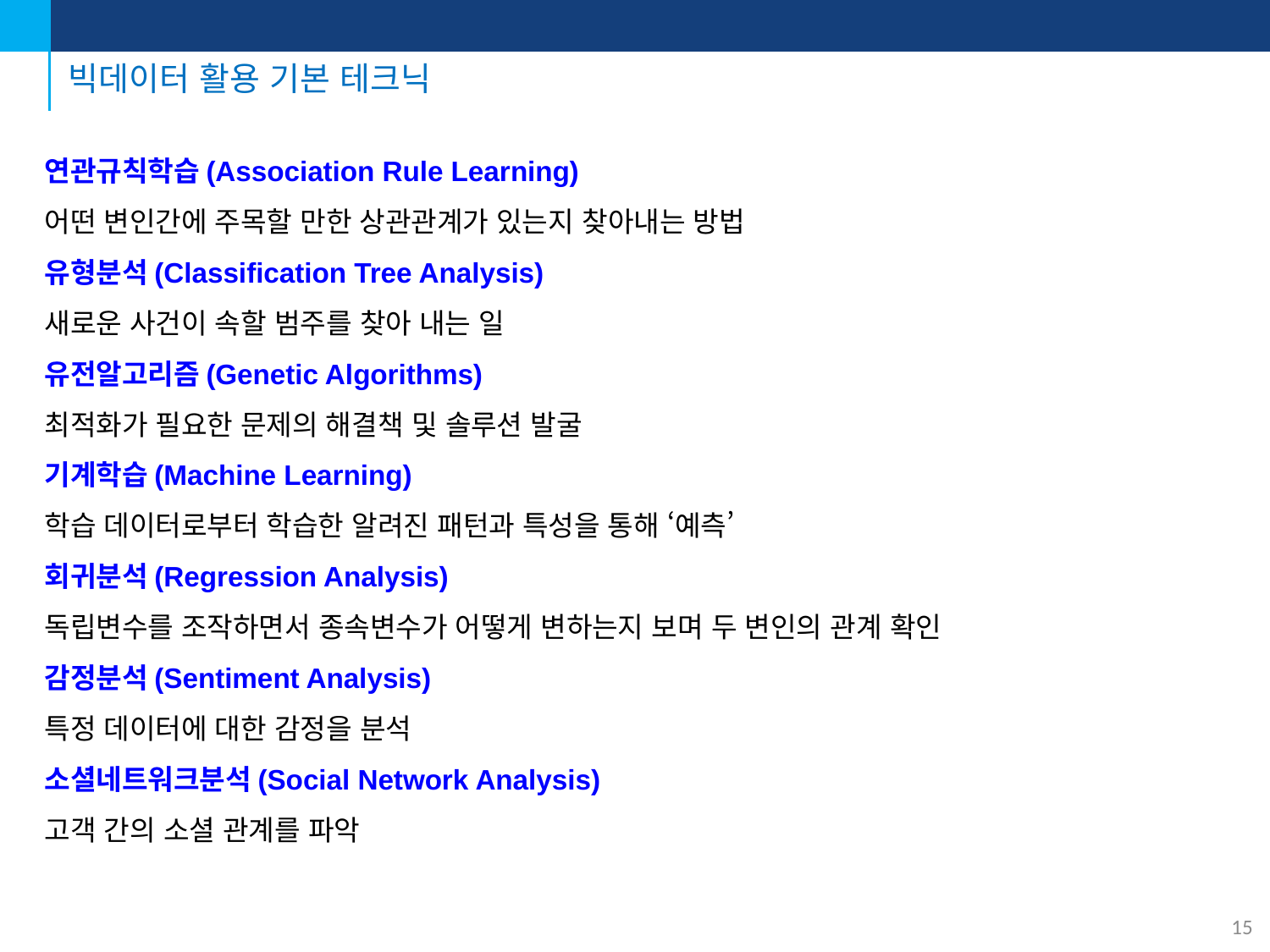

# 빅데이터 활용 기본 테크닉
연관규칙학습(Association Rule Learning)
어떤 변인간에 주목할 만한 상관관계가 있는지 찾아내는 방법
유형분석(Classification Tree Analysis)
새로운 사건이 속할 범주를 찾아 내는 일
유전알고리즘(Genetic Algorithms)
최적화가 필요한 문제의 해결책 및 솔루션 발굴
기계학습(Machine Learning)
학습 데이터로부터 학습한 알려진 패턴과 특성을 통해 ‘예측’
회귀분석(Regression Analysis)
독립변수를 조작하면서 종속변수가 어떻게 변하는지 보며 두 변인의 관계 확인
감정분석(Sentiment Analysis)
특정 데이터에 대한 감정을 분석
소셜네트워크분석(Social Network Analysis)
고객 간의 소셜 관계를 파악
15